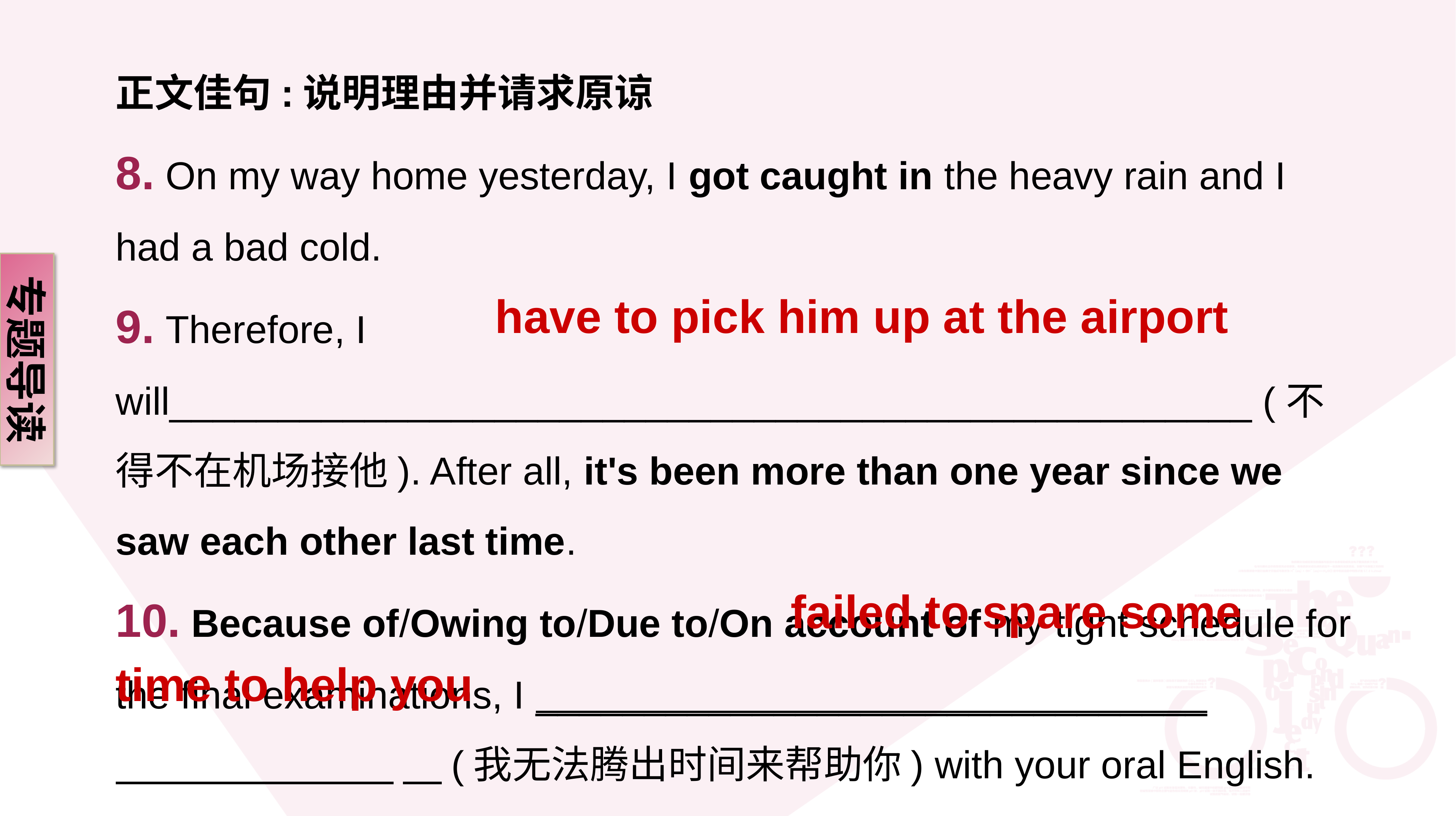

正文佳句:说明理由并请求原谅
8. On my way home yesterday, I got caught in the heavy rain and I had a bad cold.
9. Therefore, I will__________________________________________________ (不得不在机场接他). After all, it's been more than one year since we saw each other last time.
10. Because of/Owing to/Due to/On account of my tight schedule for the final examinations, I _______________________________
                                　(我无法腾出时间来帮助你) with your oral English.
专题导读
have to pick him up at the airport
                                                    failed to spare some
time to help you